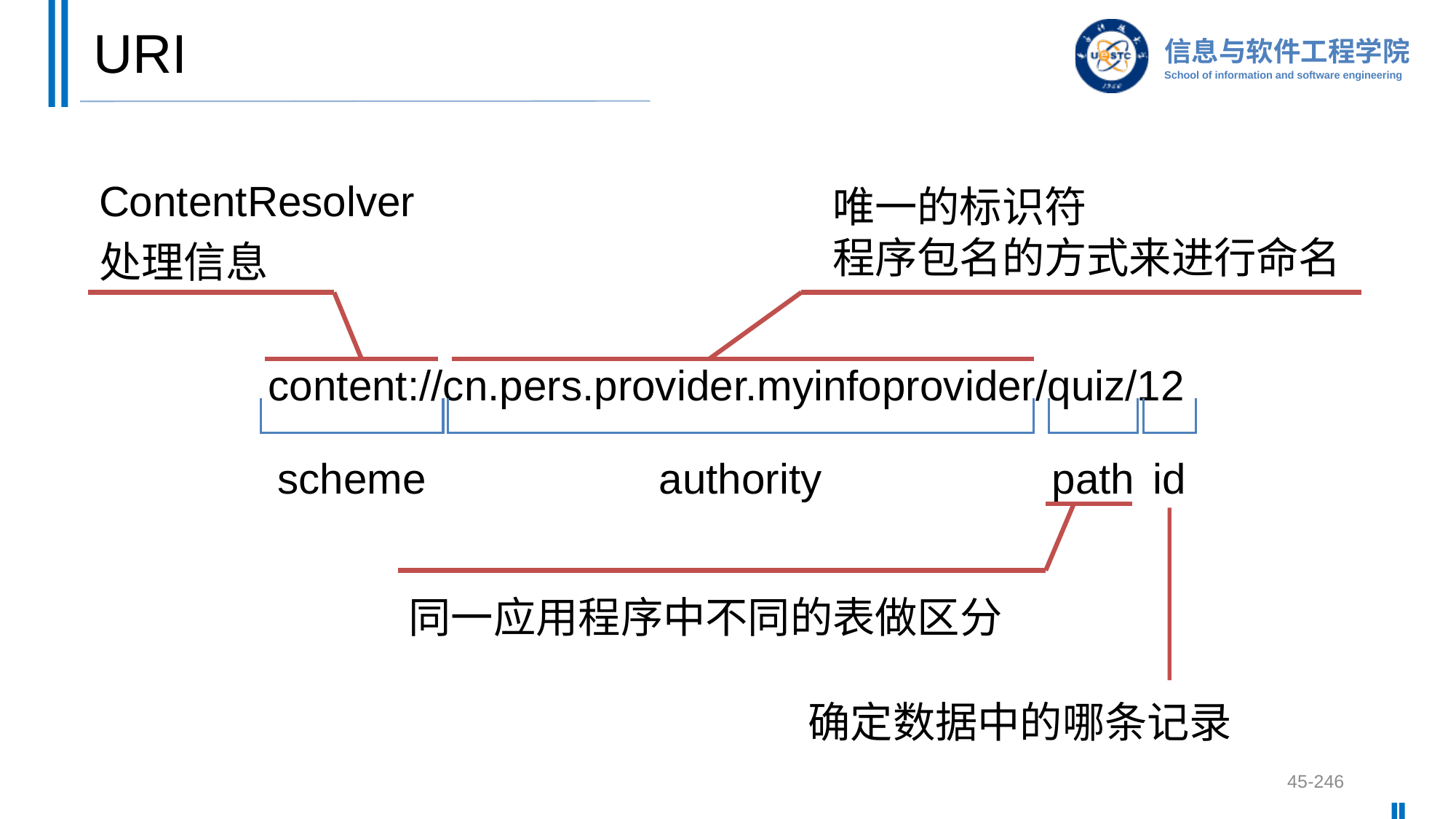

# URI
ContentResolver处理信息
唯一的标识符
程序包名的方式来进行命名

content://cn.pers.provider.myinfoprovider/quiz/12

scheme
authority
path
id
同一应用程序中不同的表做区分
确定数据中的哪条记录
45-246